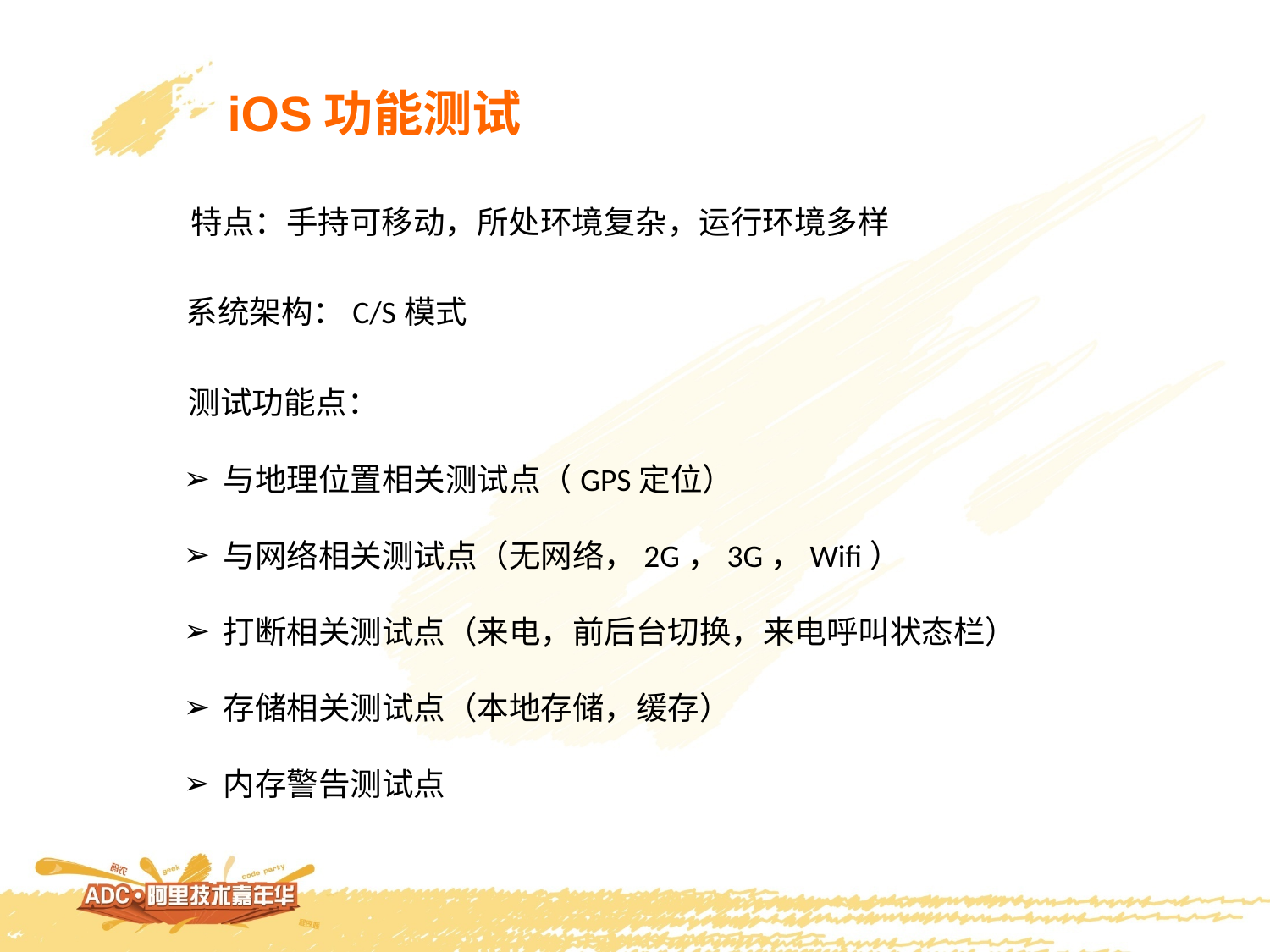

iOS功能测试
特点：手持可移动，所处环境复杂，运行环境多样
系统架构：C/S模式
测试功能点：
与地理位置相关测试点（GPS定位）

与网络相关测试点（无网络，2G，3G，Wifi）

打断相关测试点（来电，前后台切换，来电呼叫状态栏）

存储相关测试点（本地存储，缓存）

内存警告测试点